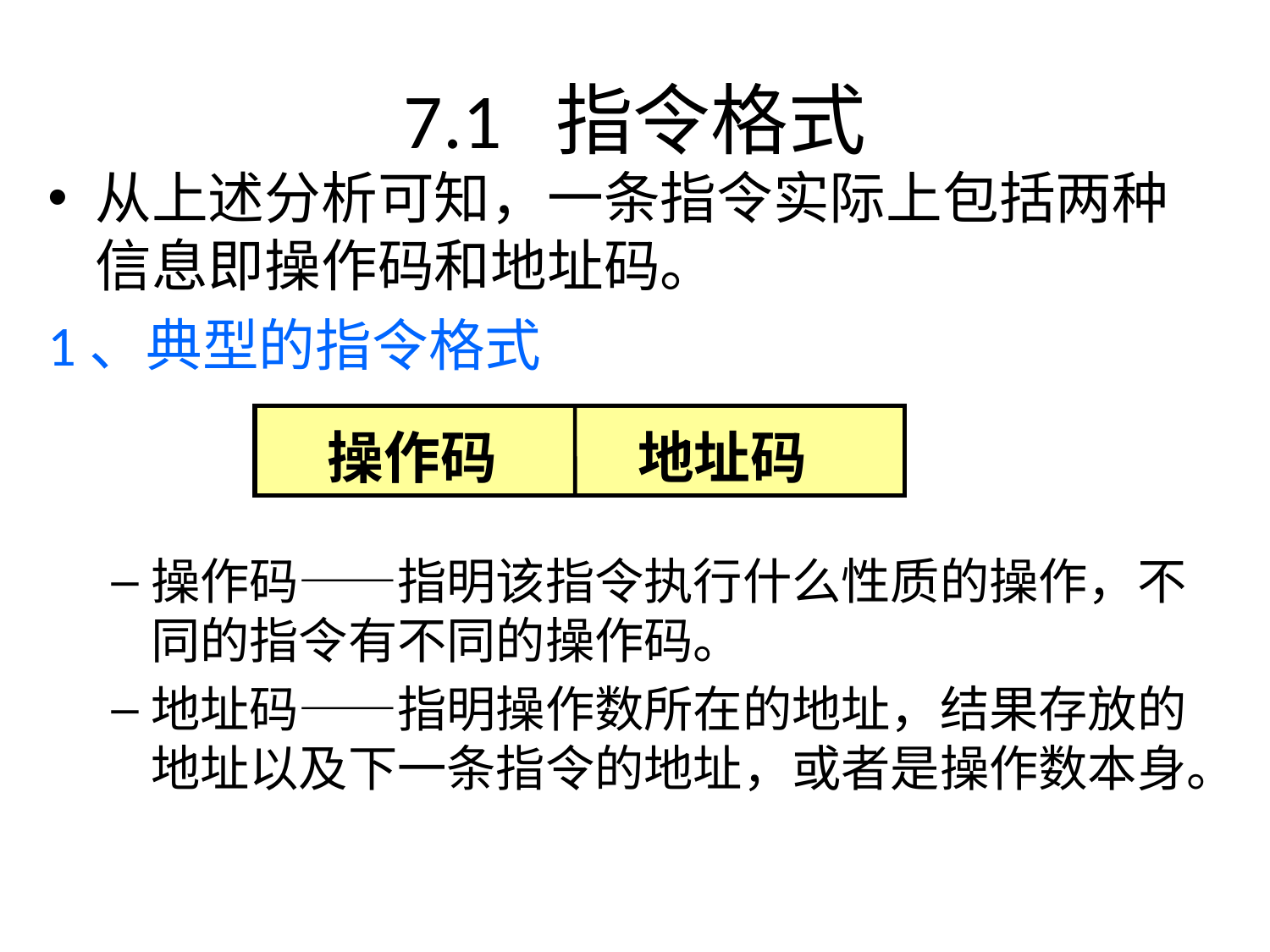

# 7.1  指令格式
从上述分析可知，一条指令实际上包括两种信息即操作码和地址码。
1、典型的指令格式

操作码——指明该指令执行什么性质的操作，不同的指令有不同的操作码。
地址码——指明操作数所在的地址，结果存放的地址以及下一条指令的地址，或者是操作数本身。

操作码
地址码